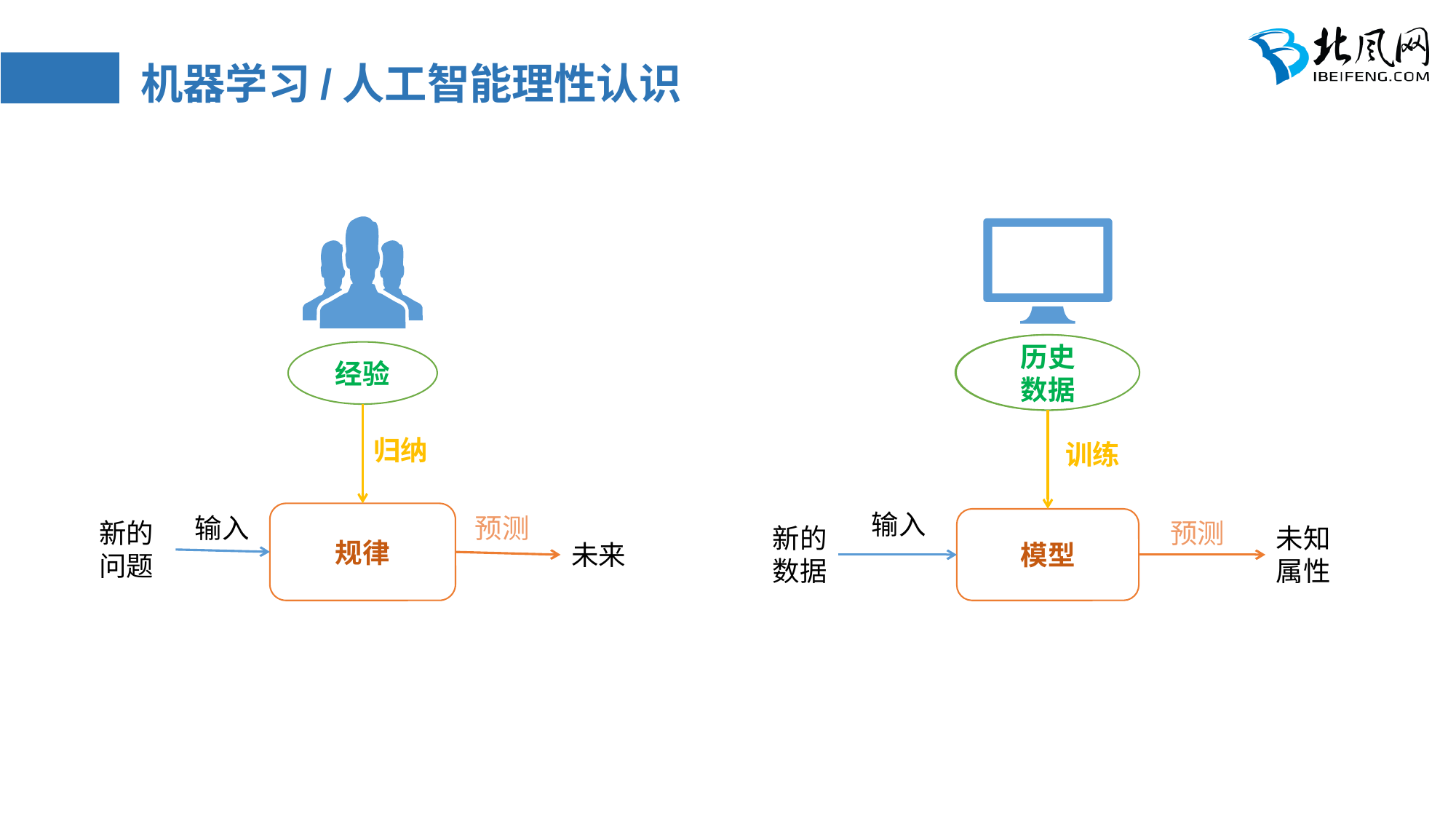

# 机器学习/人工智能理性认识

经验
归纳
规律
输入
预测
新的
问题
未来

历史数据
历史
数据
训练
输入
模型
预测
新的
数据
未知
属性